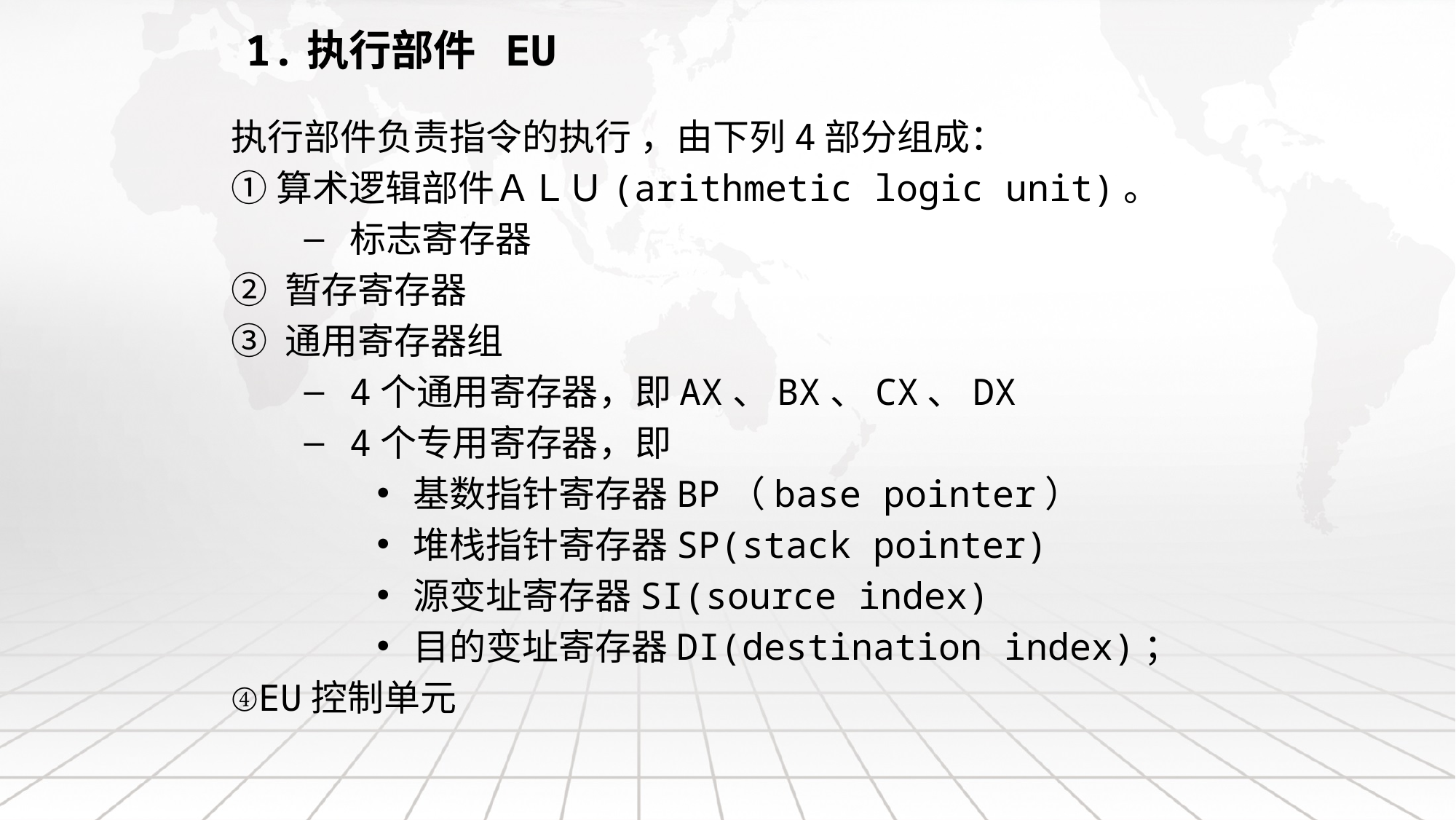

# 1.执行部件  EU
执行部件负责指令的执行 ，由下列4部分组成：
①算术逻辑部件ＡＬＵ(arithmetic logic unit)。
标志寄存器
② 暂存寄存器
③ 通用寄存器组
4个通用寄存器，即AX、BX、CX、DX
4个专用寄存器，即
基数指针寄存器BP（base pointer）
堆栈指针寄存器SP(stack pointer)
源变址寄存器SI(source index)
目的变址寄存器DI(destination index)；
④EU控制单元